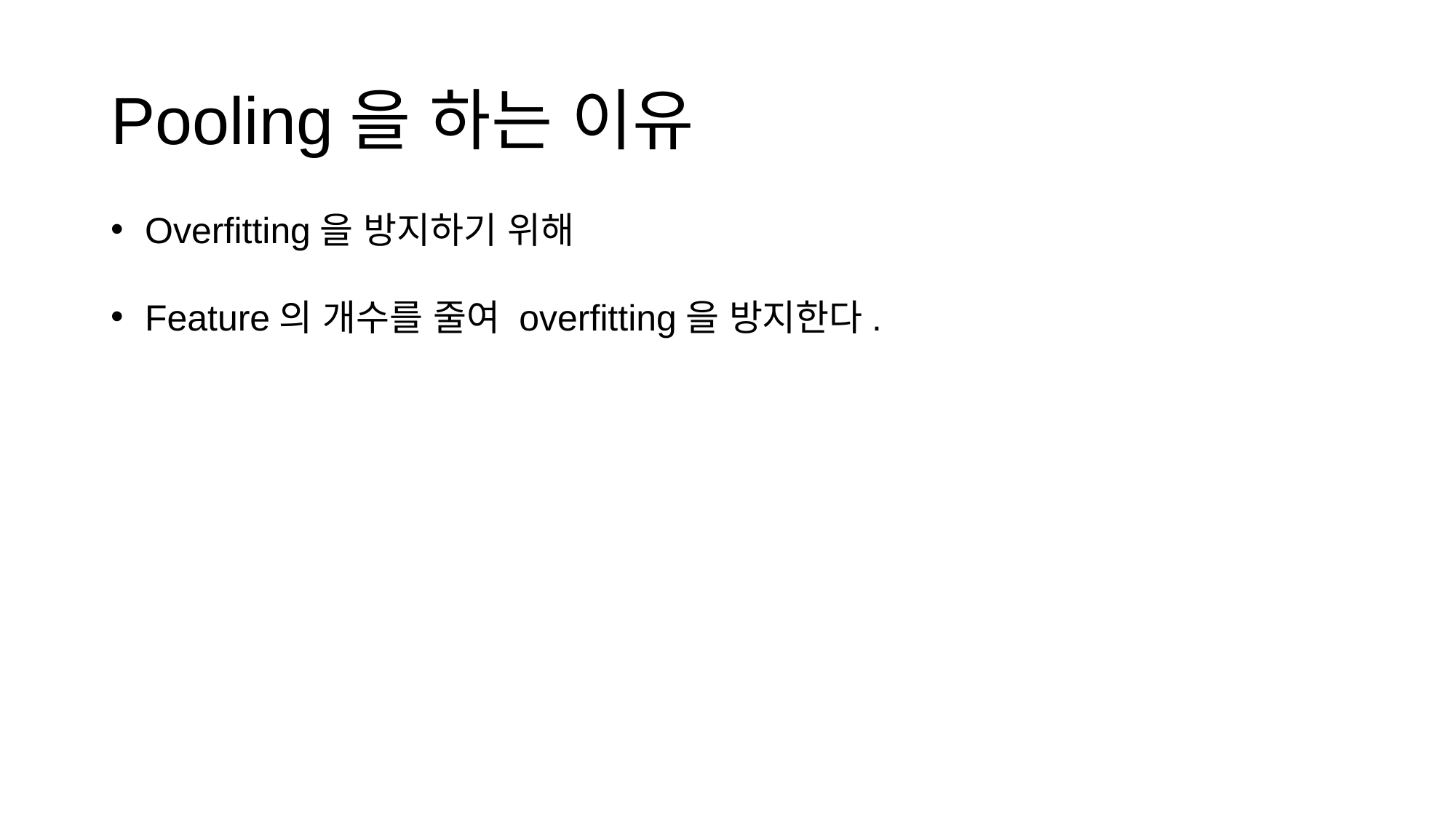

# Pooling을 하는 이유
Overfitting을 방지하기 위해

Feature의 개수를 줄여 overfitting을 방지한다.